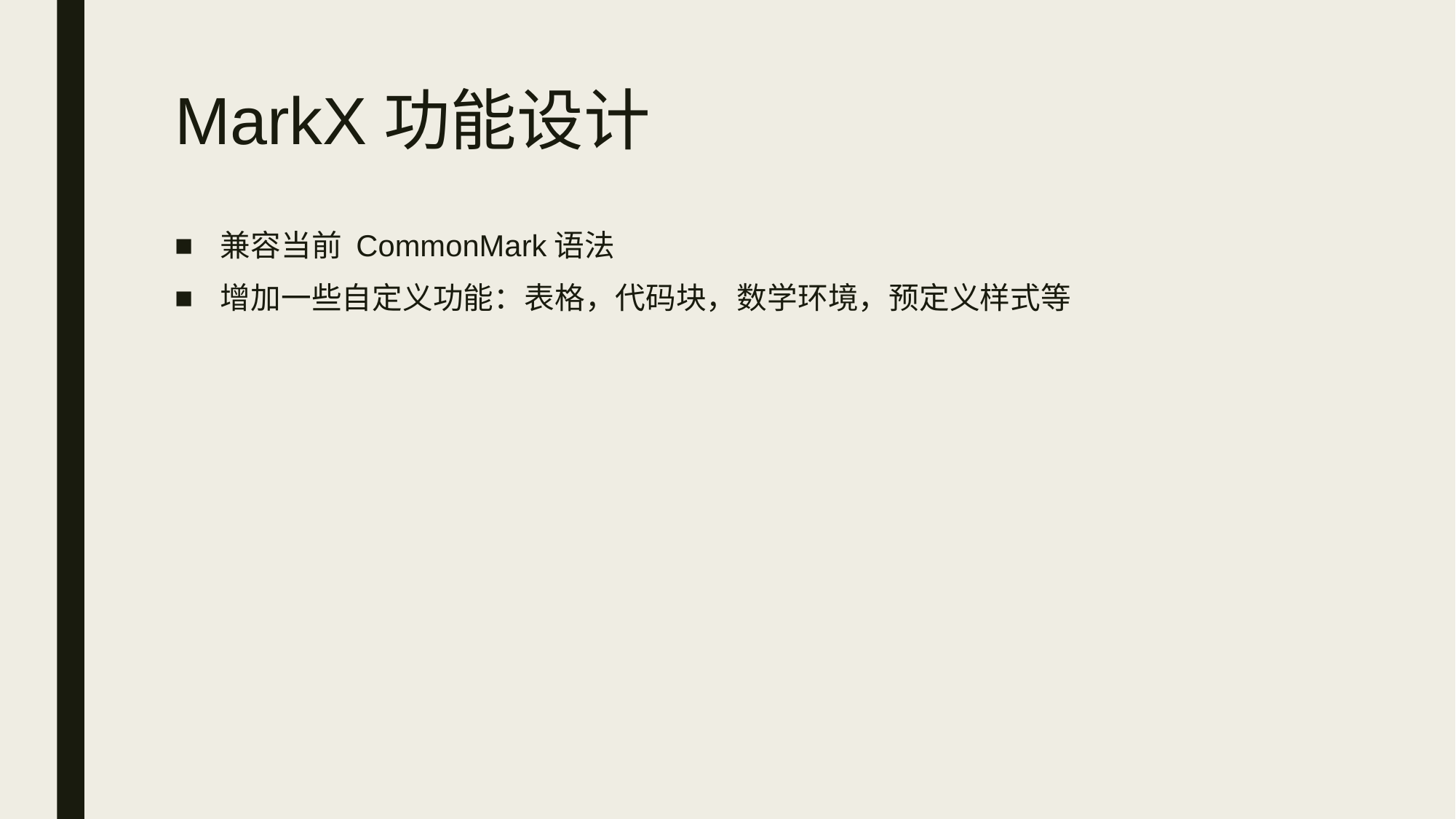

# MarkX功能设计
兼容当前 CommonMark语法
增加一些自定义功能：表格，代码块，数学环境，预定义样式等